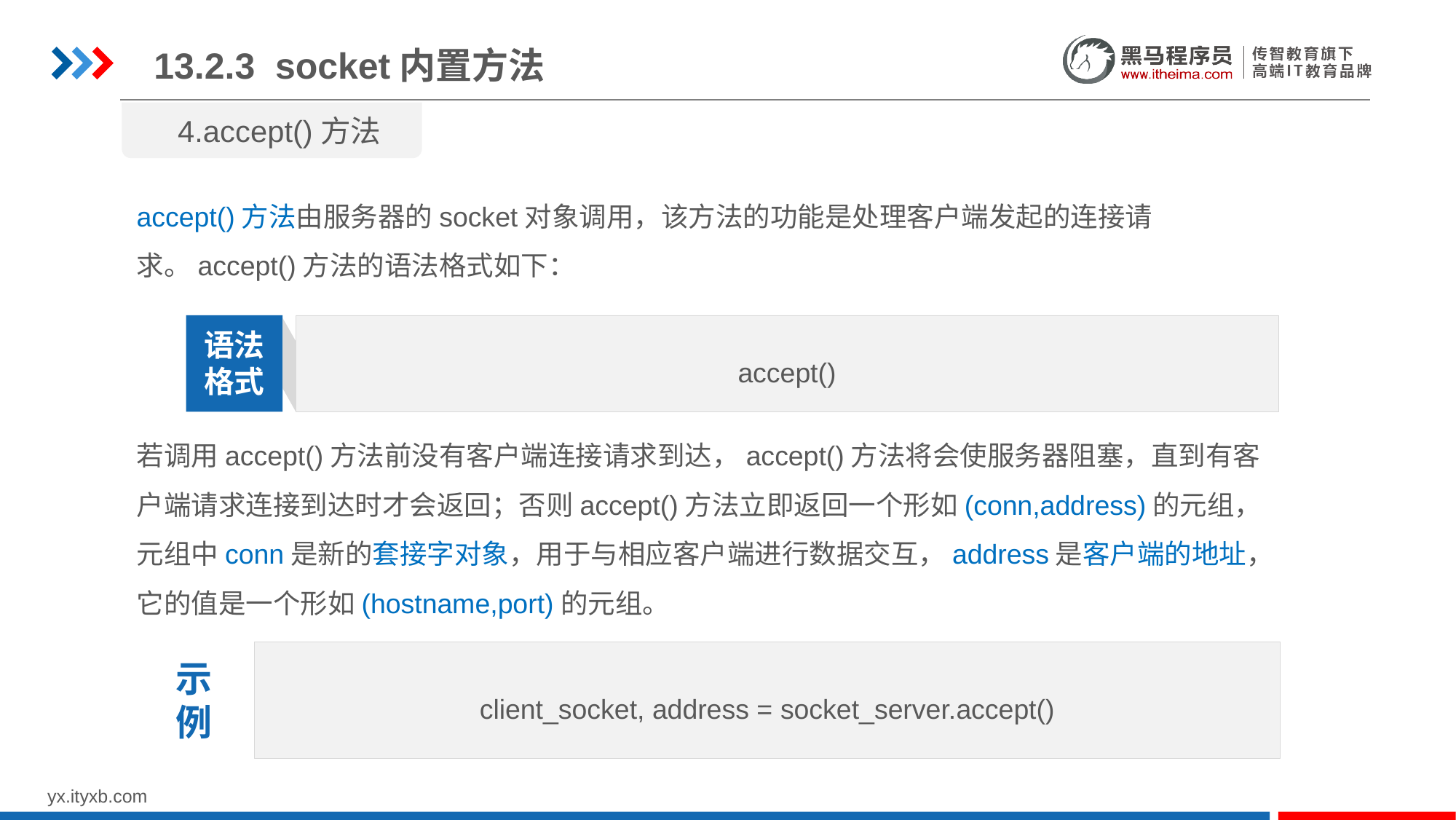

13.2.3  socket内置方法

4.accept()方法
accept()方法由服务器的socket对象调用，该方法的功能是处理客户端发起的连接请求。accept()方法的语法格式如下：

accept()

语法
格式
若调用accept()方法前没有客户端连接请求到达，accept()方法将会使服务器阻塞，直到有客户端请求连接到达时才会返回；否则accept()方法立即返回一个形如(conn,address)的元组，元组中conn是新的套接字对象，用于与相应客户端进行数据交互，address是客户端的地址，它的值是一个形如(hostname,port)的元组。
client_socket, address = socket_server.accept()
示
例